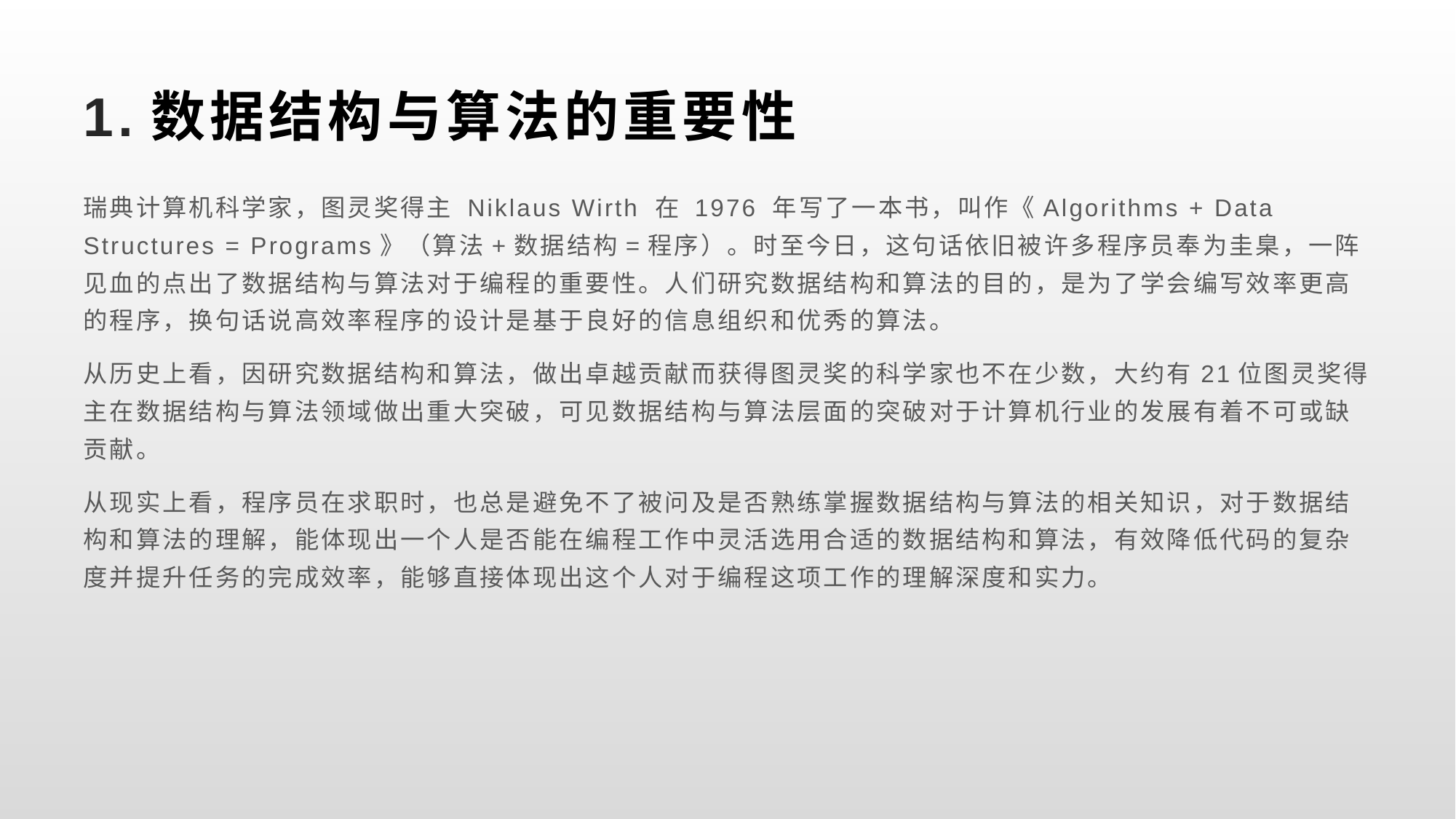

# 1.数据结构与算法的重要性
瑞典计算机科学家，图灵奖得主 Niklaus Wirth 在 1976 年写了一本书，叫作《Algorithms + Data Structures = Programs》（算法+数据结构=程序）。时至今日，这句话依旧被许多程序员奉为圭臬，一阵见血的点出了数据结构与算法对于编程的重要性。人们研究数据结构和算法的目的，是为了学会编写效率更高的程序，换句话说高效率程序的设计是基于良好的信息组织和优秀的算法。
从历史上看，因研究数据结构和算法，做出卓越贡献而获得图灵奖的科学家也不在少数，大约有21位图灵奖得主在数据结构与算法领域做出重大突破，可见数据结构与算法层面的突破对于计算机行业的发展有着不可或缺贡献。
从现实上看，程序员在求职时，也总是避免不了被问及是否熟练掌握数据结构与算法的相关知识，对于数据结构和算法的理解，能体现出一个人是否能在编程工作中灵活选用合适的数据结构和算法，有效降低代码的复杂度并提升任务的完成效率，能够直接体现出这个人对于编程这项工作的理解深度和实力。